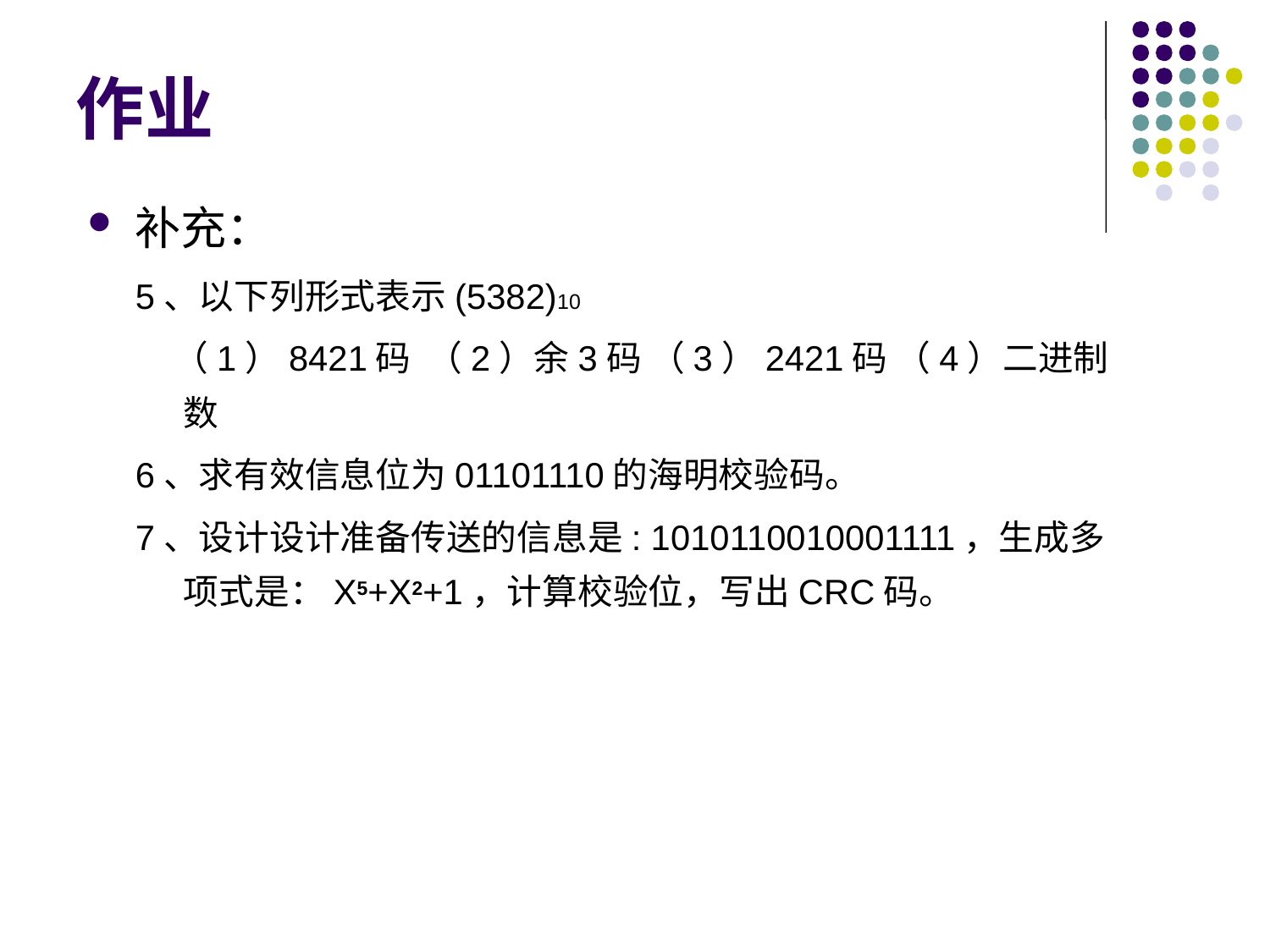

# 作业
补充：
5、以下列形式表示(5382)10
       （1）8421码  （2）余3码 （3）2421码 （4）二进制数
6、求有效信息位为01101110的海明校验码。
7、设计设计准备传送的信息是: 1010110010001111，生成多项式是：X5+X2+1，计算校验位，写出CRC码。

75